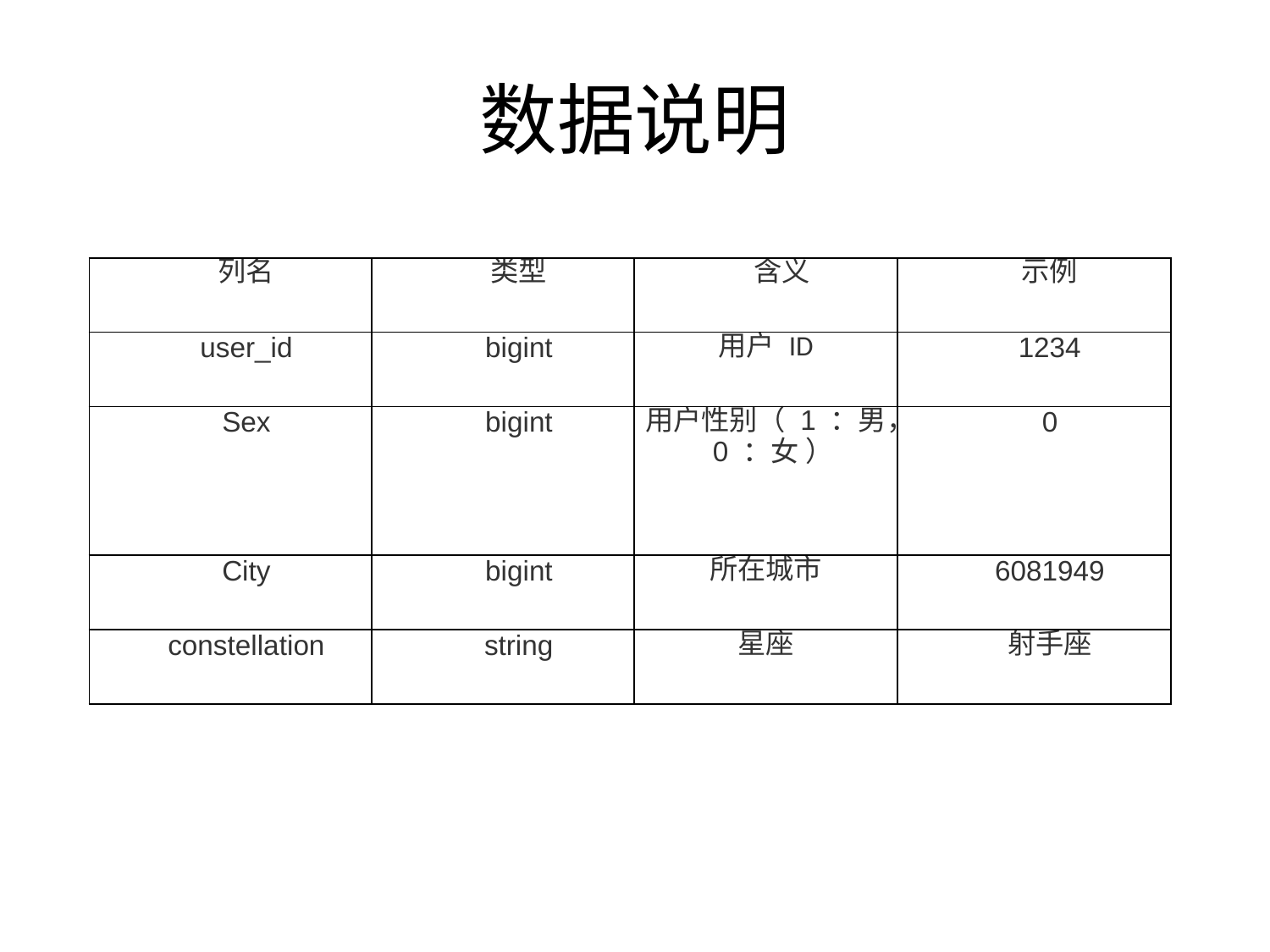

# 数据说明
| 列名 | 类型 | 含义 | 示例 |
| --- | --- | --- | --- |
| user\_id | bigint | 用户 ID | 1234 |
| Sex | bigint | 用户性别（ 1 ：男， 0 ：女 ） | 0 |
| City | bigint | 所在城市 | 6081949 |
| constellation | string | 星座 | 射手座 |